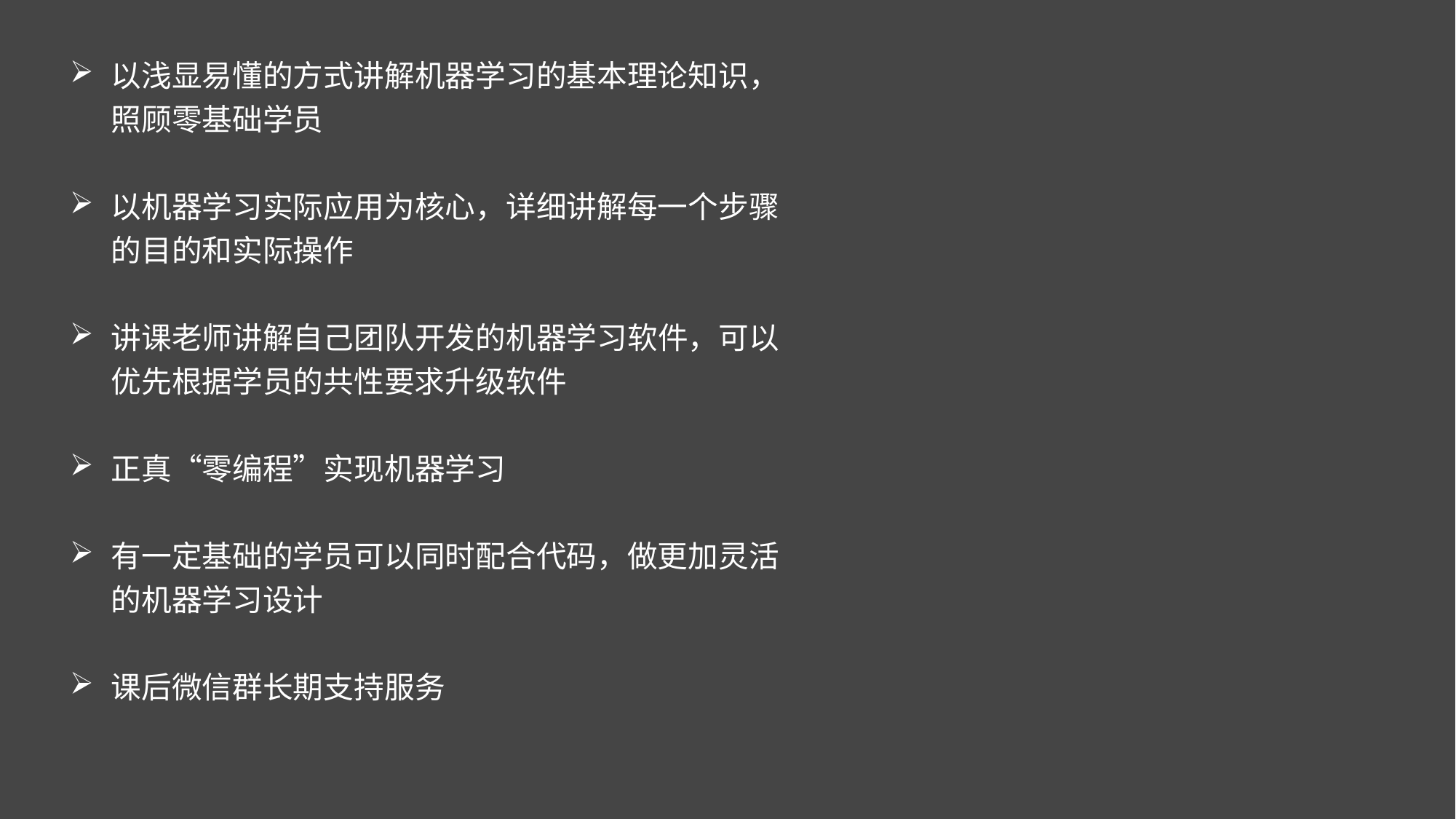

以浅显易懂的方式讲解机器学习的基本理论知识，照顾零基础学员

以机器学习实际应用为核心，详细讲解每一个步骤的目的和实际操作

讲课老师讲解自己团队开发的机器学习软件，可以优先根据学员的共性要求升级软件

正真“零编程”实现机器学习

有一定基础的学员可以同时配合代码，做更加灵活的机器学习设计

课后微信群长期支持服务